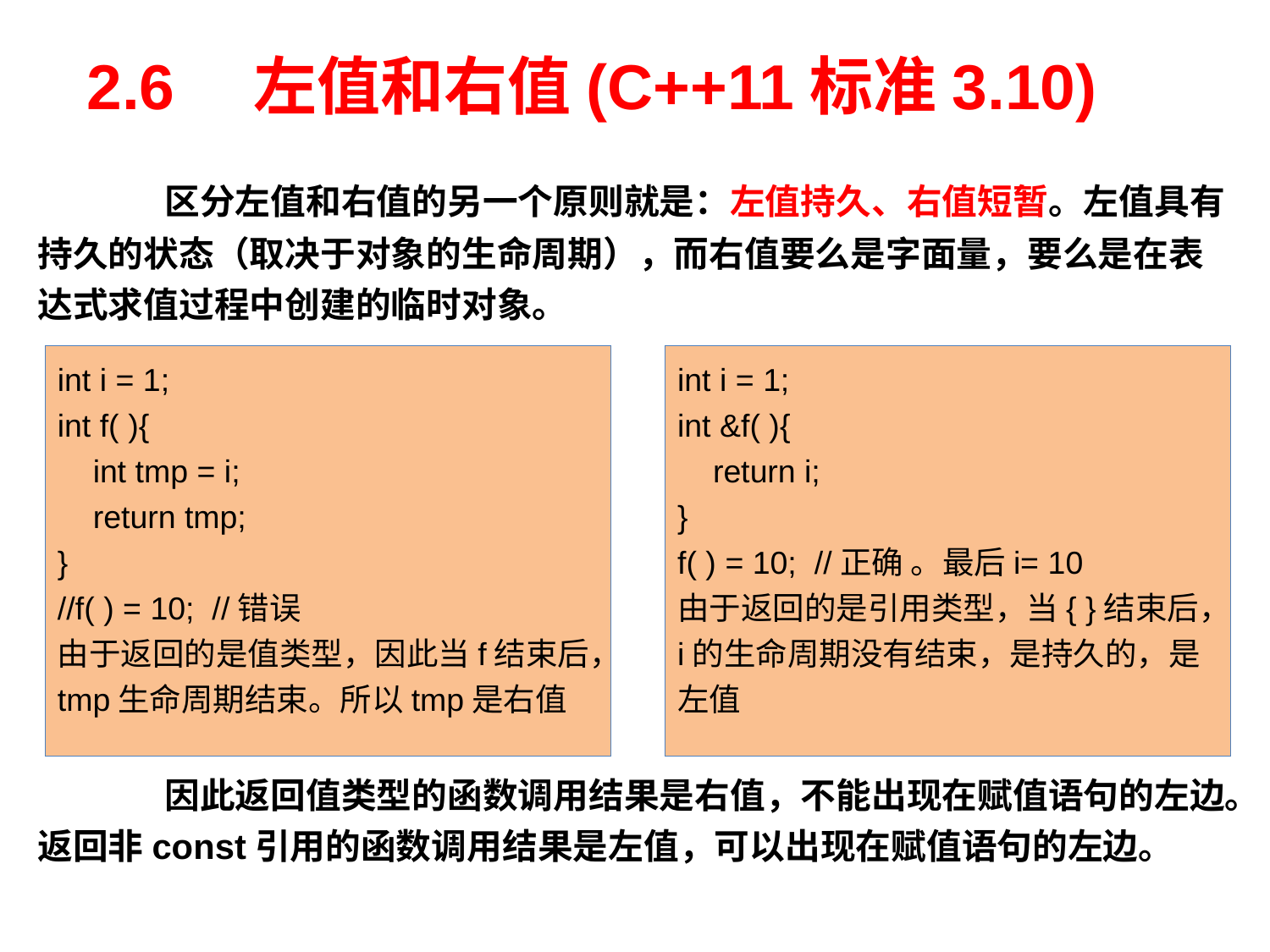

# 2.6　左值和右值(C++11标准3.10)
	区分左值和右值的另一个原则就是：左值持久、右值短暂。左值具有持久的状态（取决于对象的生命周期），而右值要么是字面量，要么是在表达式求值过程中创建的临时对象。

	因此返回值类型的函数调用结果是右值，不能出现在赋值语句的左边。返回非const引用的函数调用结果是左值，可以出现在赋值语句的左边。

int i = 1;
int f( ){
    int tmp = i;
    return tmp;
}
//f( ) = 10;  //错误
由于返回的是值类型，因此当f结束后，tmp生命周期结束。所以tmp是右值

int i = 1;
int &f( ){
    return i;
}
f( ) = 10;  //正确 。最后i= 10
由于返回的是引用类型，当{ }结束后，i的生命周期没有结束，是持久的，是左值